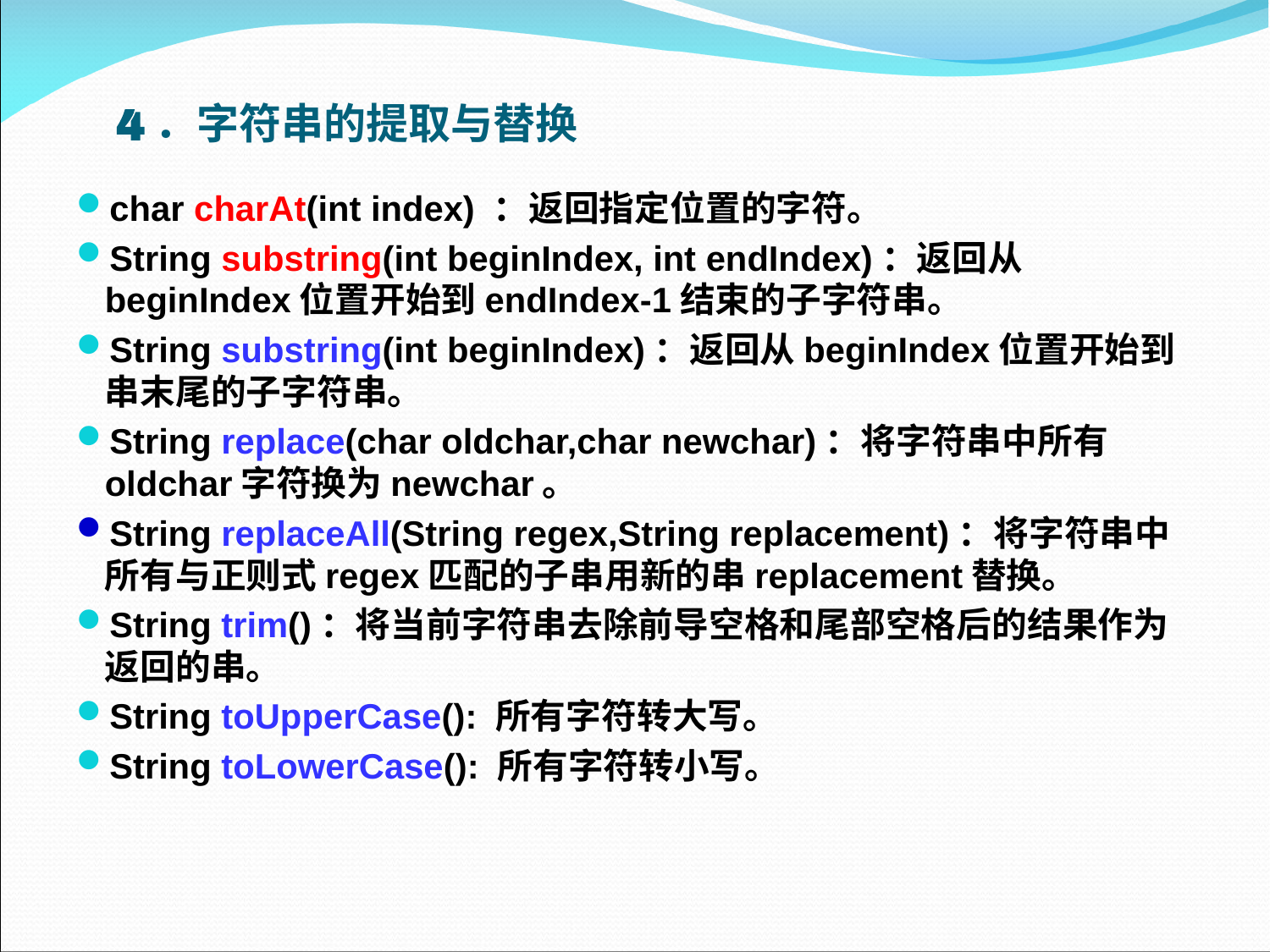

# 4．字符串的提取与替换
char charAt(int index) ：返回指定位置的字符。
String substring(int beginIndex, int endIndex)：返回从beginIndex位置开始到endIndex-1结束的子字符串。
String substring(int beginIndex)：返回从beginIndex位置开始到串末尾的子字符串。
String replace(char oldchar,char newchar)：将字符串中所有oldchar字符换为newchar。
String replaceAll(String regex,String replacement)：将字符串中所有与正则式regex匹配的子串用新的串replacement替换。
String trim()：将当前字符串去除前导空格和尾部空格后的结果作为返回的串。
String toUpperCase(): 所有字符转大写。
String toLowerCase(): 所有字符转小写。